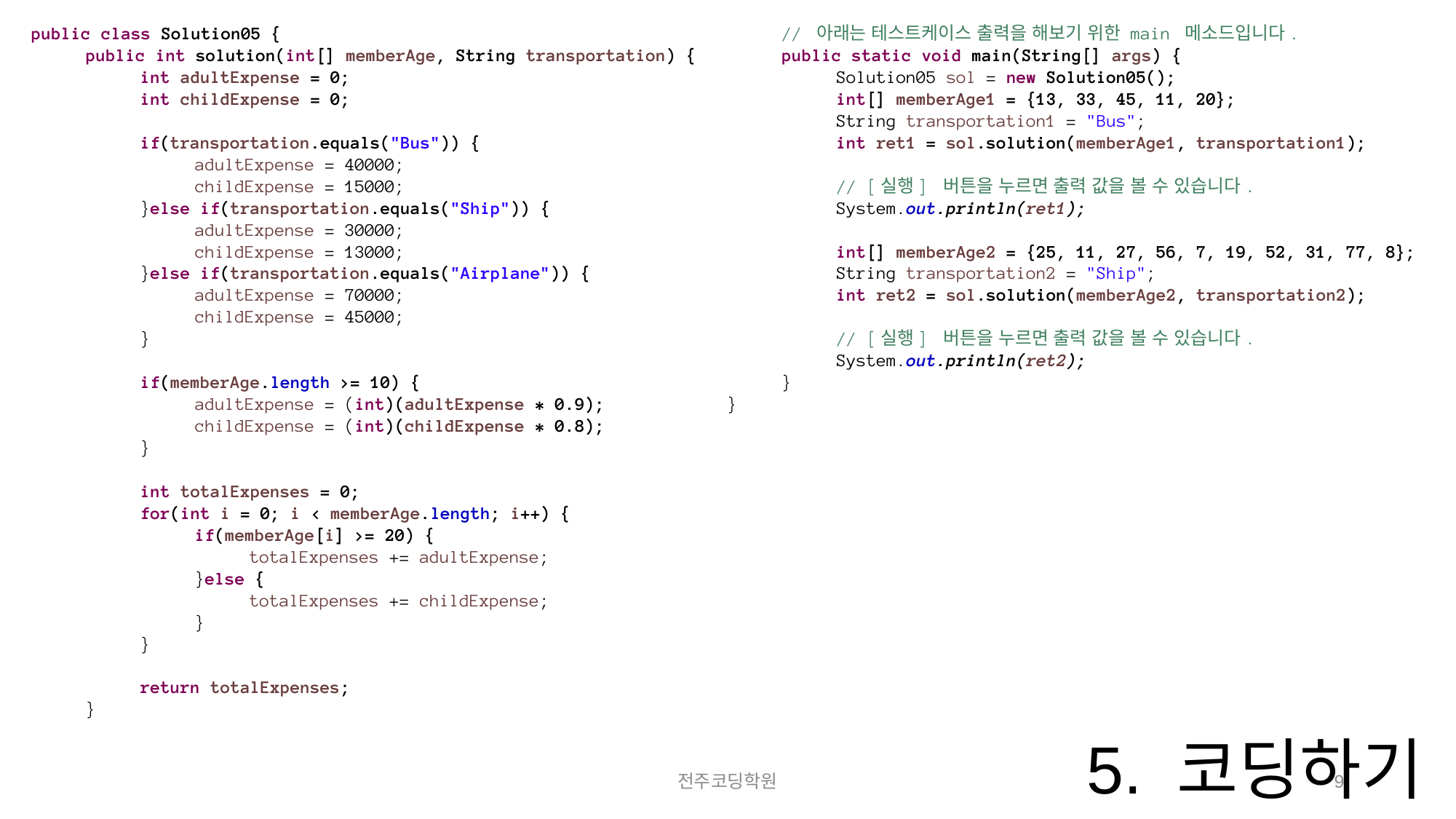

public class Solution05 {
public int solution(int[] memberAge, String transportation) {
int adultExpense = 0;
int childExpense = 0;

if(transportation.equals("Bus")) {
adultExpense = 40000;
childExpense = 15000;
}else if(transportation.equals("Ship")) {
adultExpense = 30000;
childExpense = 13000;
}else if(transportation.equals("Airplane")) {
adultExpense = 70000;
childExpense = 45000;
}

if(memberAge.length >= 10) {
adultExpense = (int)(adultExpense * 0.9);
childExpense = (int)(childExpense * 0.8);
}

int totalExpenses = 0;
for(int i = 0; i < memberAge.length; i++) {
if(memberAge[i] >= 20) {
totalExpenses += adultExpense;
}else {
totalExpenses += childExpense;
}
}

return totalExpenses;
}

// 아래는 테스트케이스 출력을 해보기 위한 main 메소드입니다.
public static void main(String[] args) {
Solution05 sol = new Solution05();
int[] memberAge1 = {13, 33, 45, 11, 20};
String transportation1 = "Bus";
int ret1 = sol.solution(memberAge1, transportation1);

// [실행] 버튼을 누르면 출력 값을 볼 수 있습니다.
System.out.println(ret1);

int[] memberAge2 = {25, 11, 27, 56, 7, 19, 52, 31, 77, 8};
String transportation2 = "Ship";
int ret2 = sol.solution(memberAge2, transportation2);

// [실행] 버튼을 누르면 출력 값을 볼 수 있습니다.
System.out.println(ret2);
}
}

# 5. 코딩하기
전주코딩학원
9